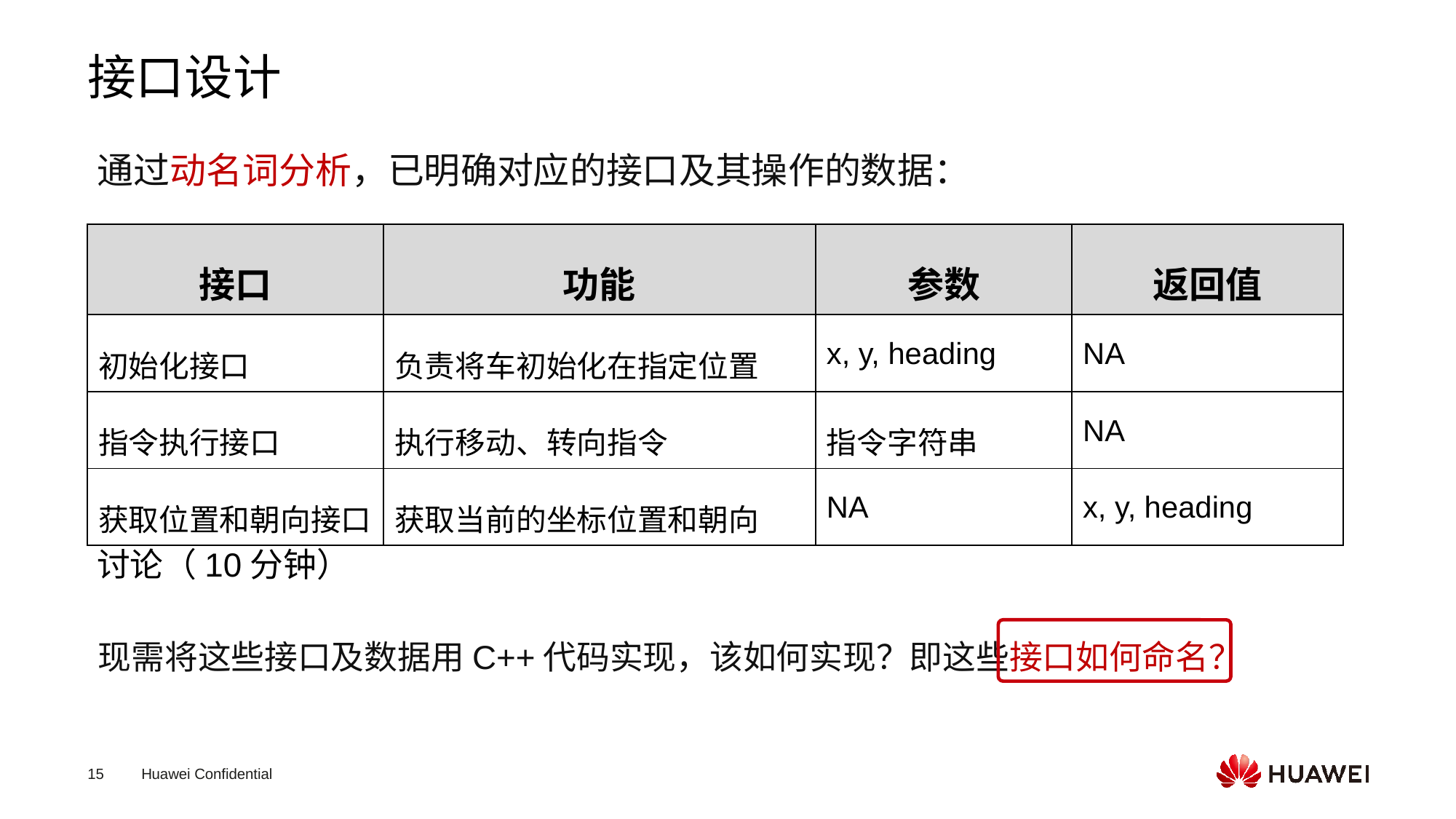

# 接口设计
通过动名词分析，已明确对应的接口及其操作的数据：
| 接口 | 功能 | 参数 | 返回值 |
| --- | --- | --- | --- |
| 初始化接口 | 负责将车初始化在指定位置 | x, y, heading | NA |
| 指令执行接口 | 执行移动、转向指令 | 指令字符串 | NA |
| 获取位置和朝向接口 | 获取当前的坐标位置和朝向 | NA | x, y, heading |
讨论（10分钟）
现需将这些接口及数据用C++代码实现，该如何实现？即这些接口如何命名？